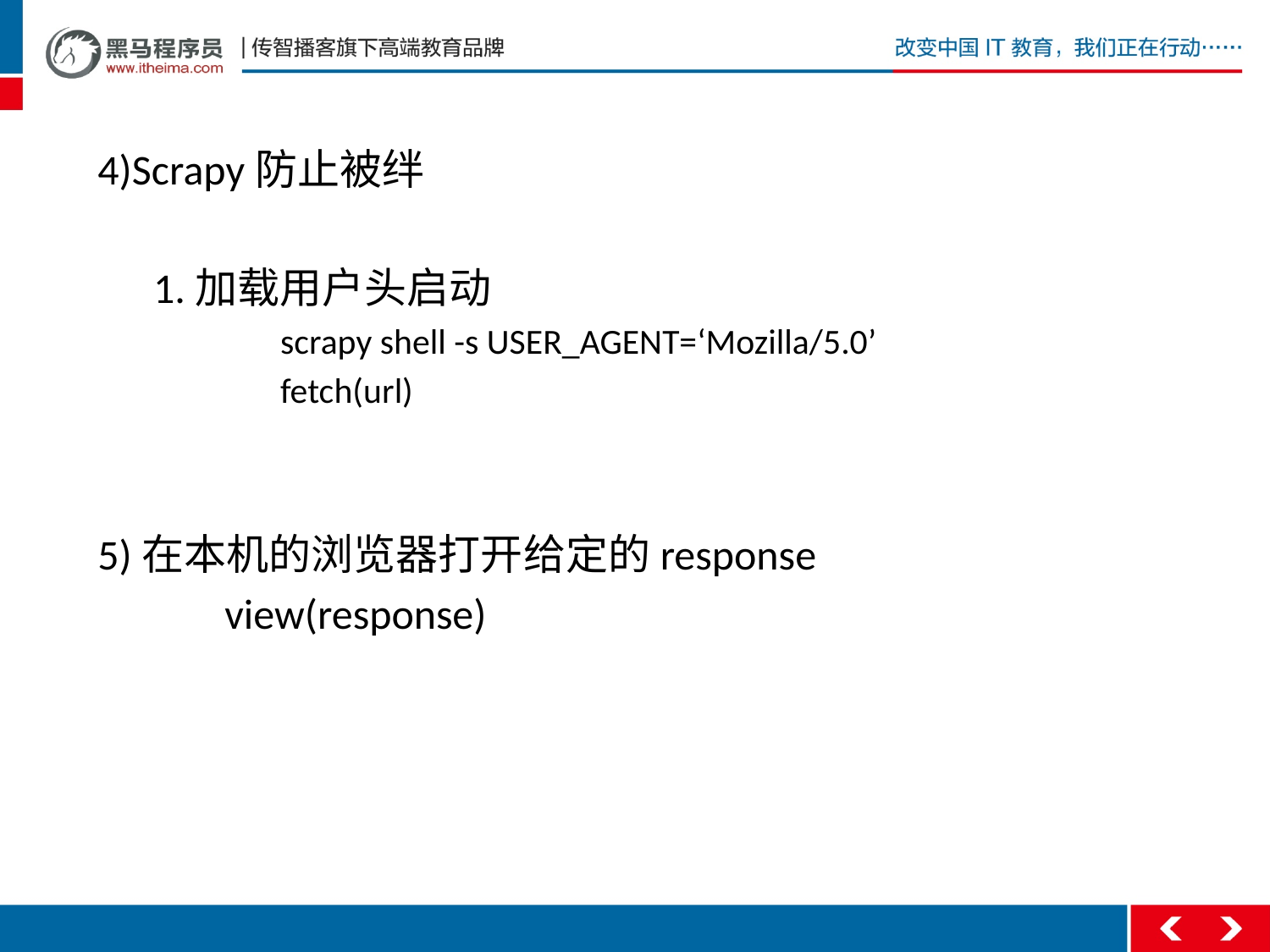

4)Scrapy防止被绊

1.加载用户头启动
	scrapy shell -s USER_AGENT=‘Mozilla/5.0’
	fetch(url)

5)在本机的浏览器打开给定的response
	view(response)